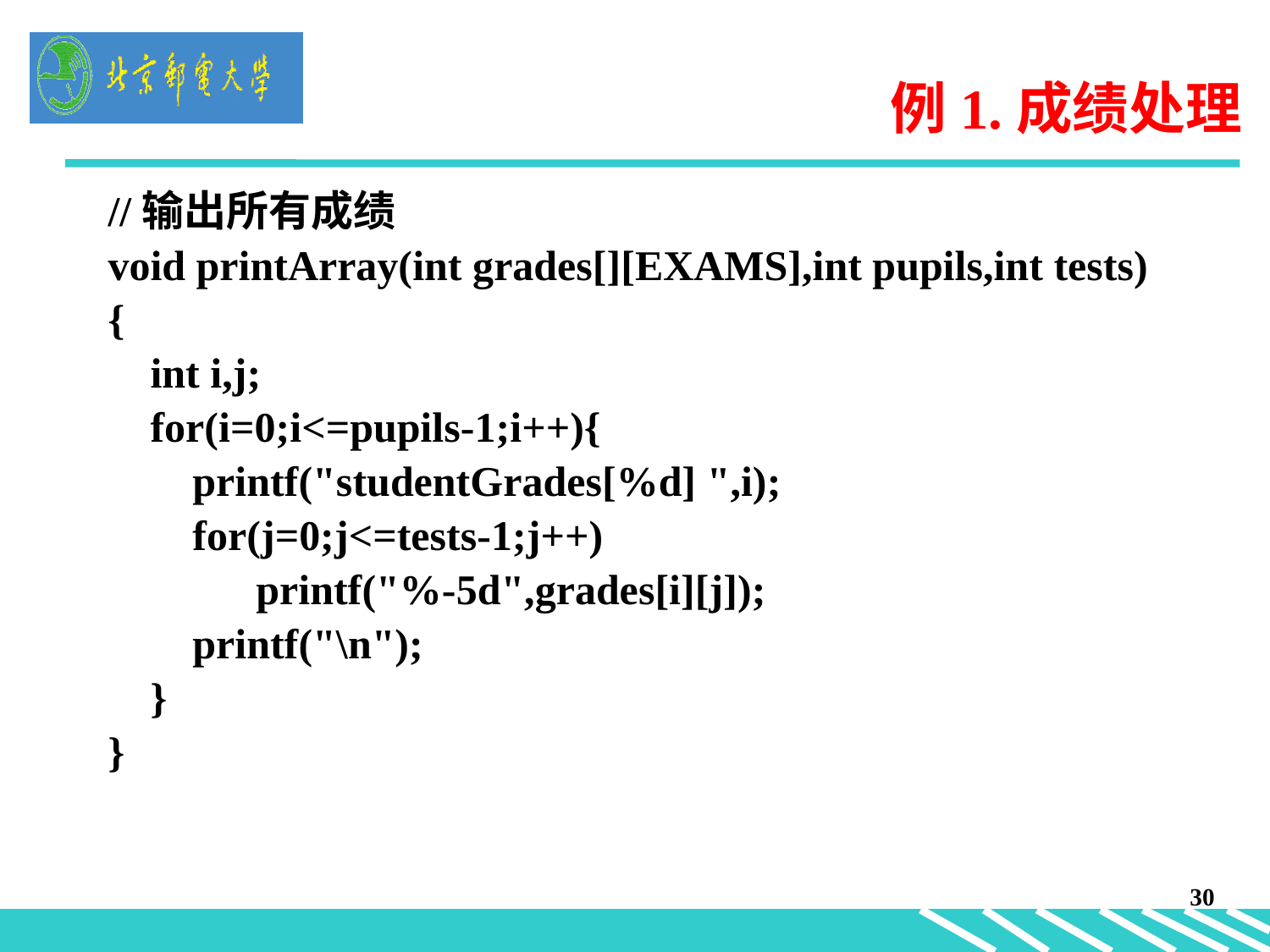

# 例1.成绩处理
//输出所有成绩
void printArray(int grades[][EXAMS],int pupils,int tests)
{
    int i,j;
    for(i=0;i<=pupils-1;i++){
        printf("studentGrades[%d] ",i);
        for(j=0;j<=tests-1;j++)
              printf("%-5d",grades[i][j]);
        printf("\n");
    }
}
30